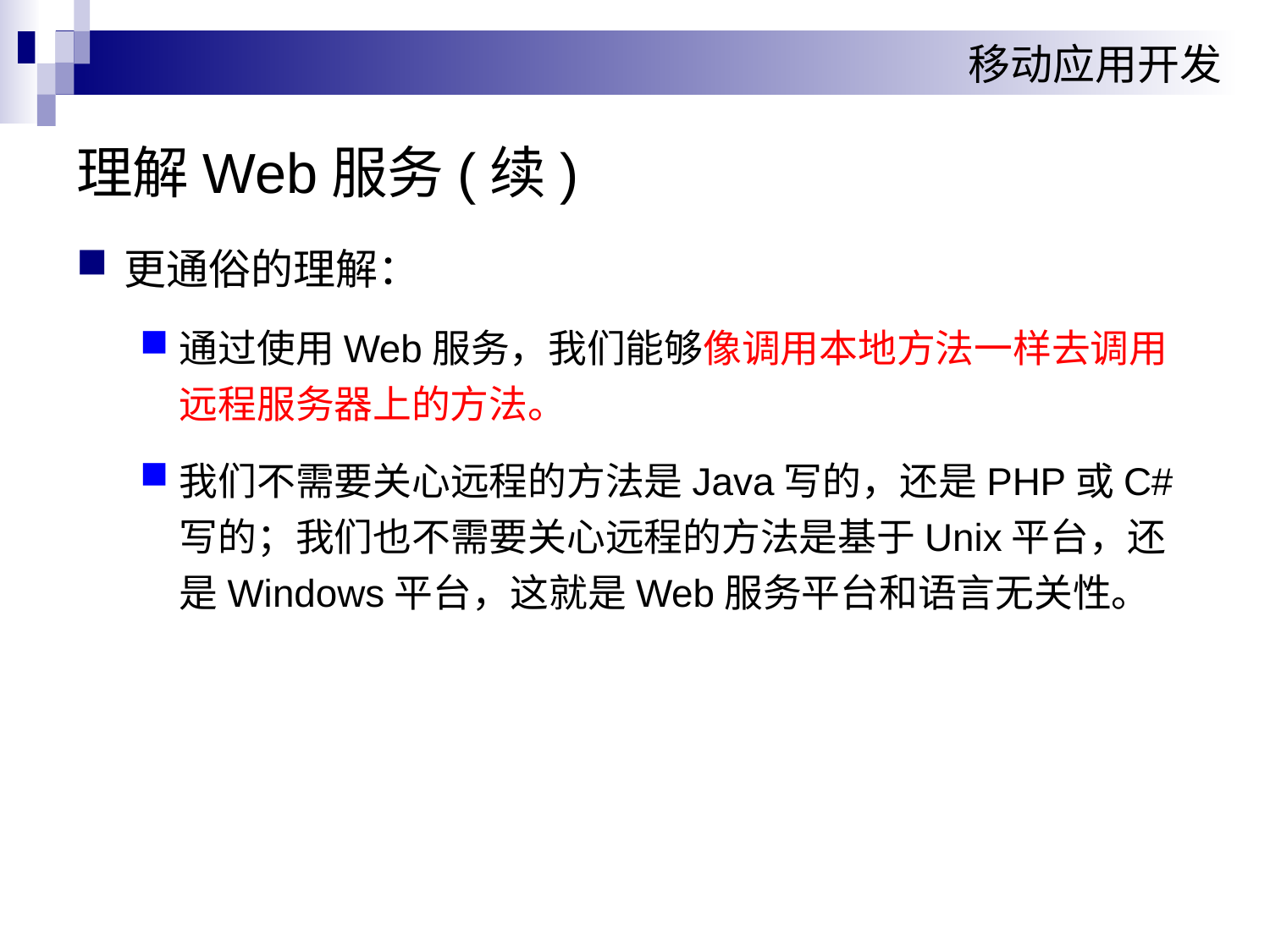

# 理解Web服务(续)
更通俗的理解：
通过使用Web服务，我们能够像调用本地方法一样去调用远程服务器上的方法。
我们不需要关心远程的方法是Java写的，还是PHP或C#写的；我们也不需要关心远程的方法是基于Unix平台，还是Windows平台，这就是Web服务平台和语言无关性。